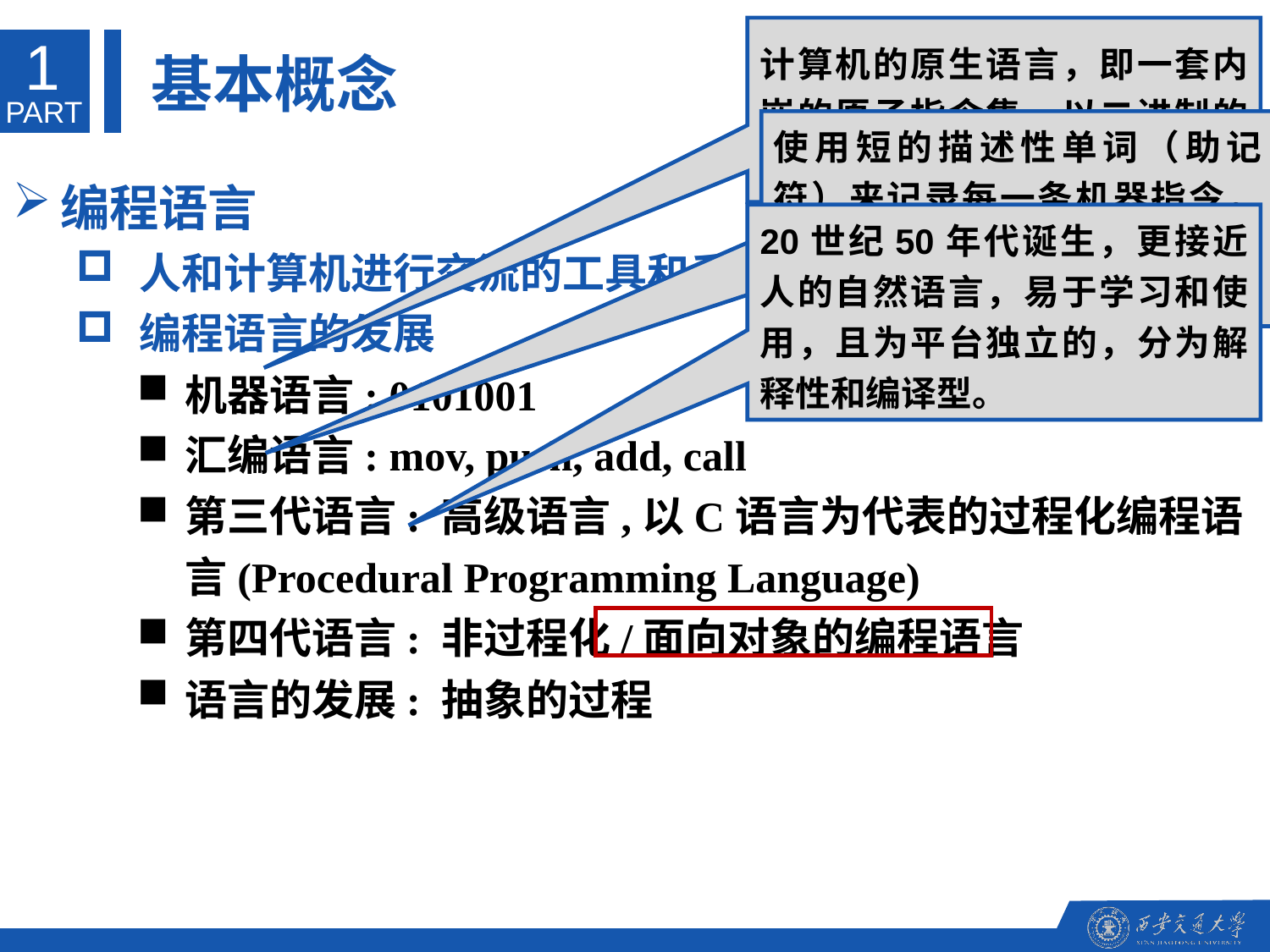

计算机的原生语言，即一套内嵌的原子指令集，以二进制的形式存在
1
基本概念
PART
使用短的描述性单词（助记符）来记录每一条机器指令，需要汇编器转换为机器语言。被认为是低级语言
编程语言
人和计算机进行交流的工具和手段
编程语言的发展
机器语言: 0101001
汇编语言: mov, push, add, call
第三代语言: 高级语言,以C语言为代表的过程化编程语言(Procedural Programming Language)
第四代语言: 非过程化/面向对象的编程语言
语言的发展: 抽象的过程

20世纪50年代诞生，更接近人的自然语言，易于学习和使用，且为平台独立的，分为解释性和编译型。